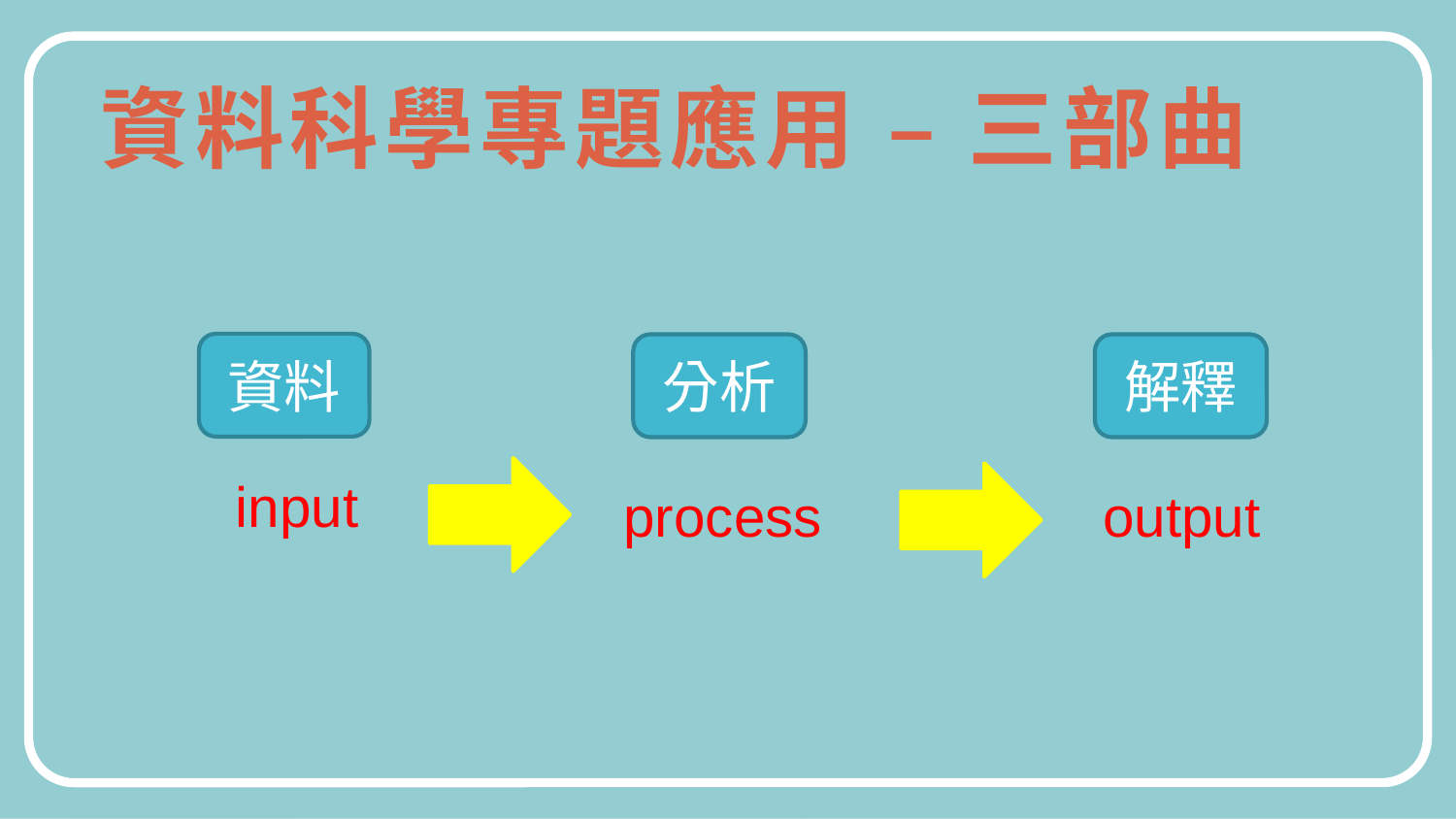

資料科學專題應用 – 三部曲
資料
分析
解釋

input

process
output